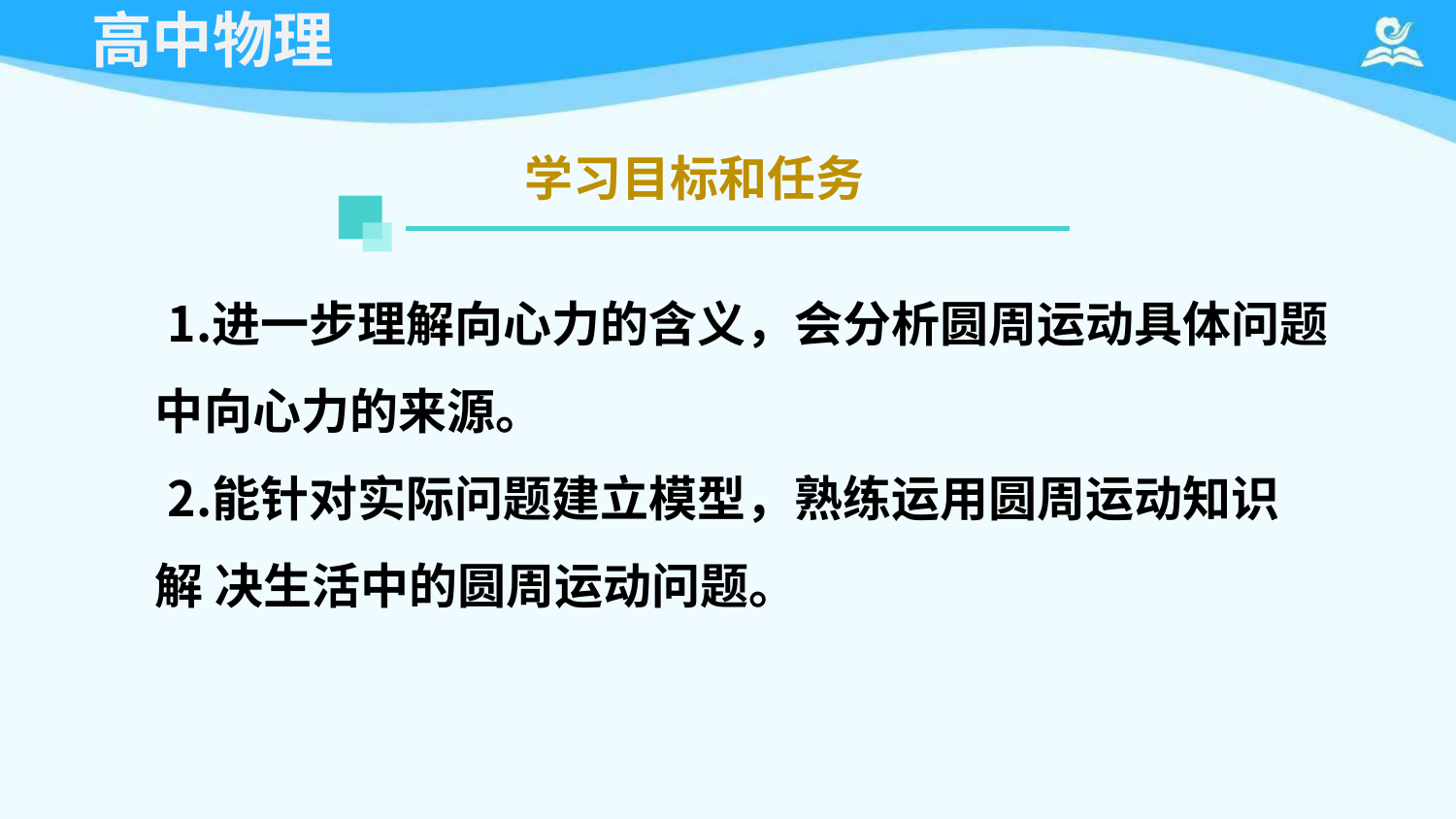

# 高中物理
学习目标和任务

进一步理解向心力的含义，会分析圆周运动具体问题 中向心力的来源。
能针对实际问题建立模型，熟练运用圆周运动知识解 决生活中的圆周运动问题。